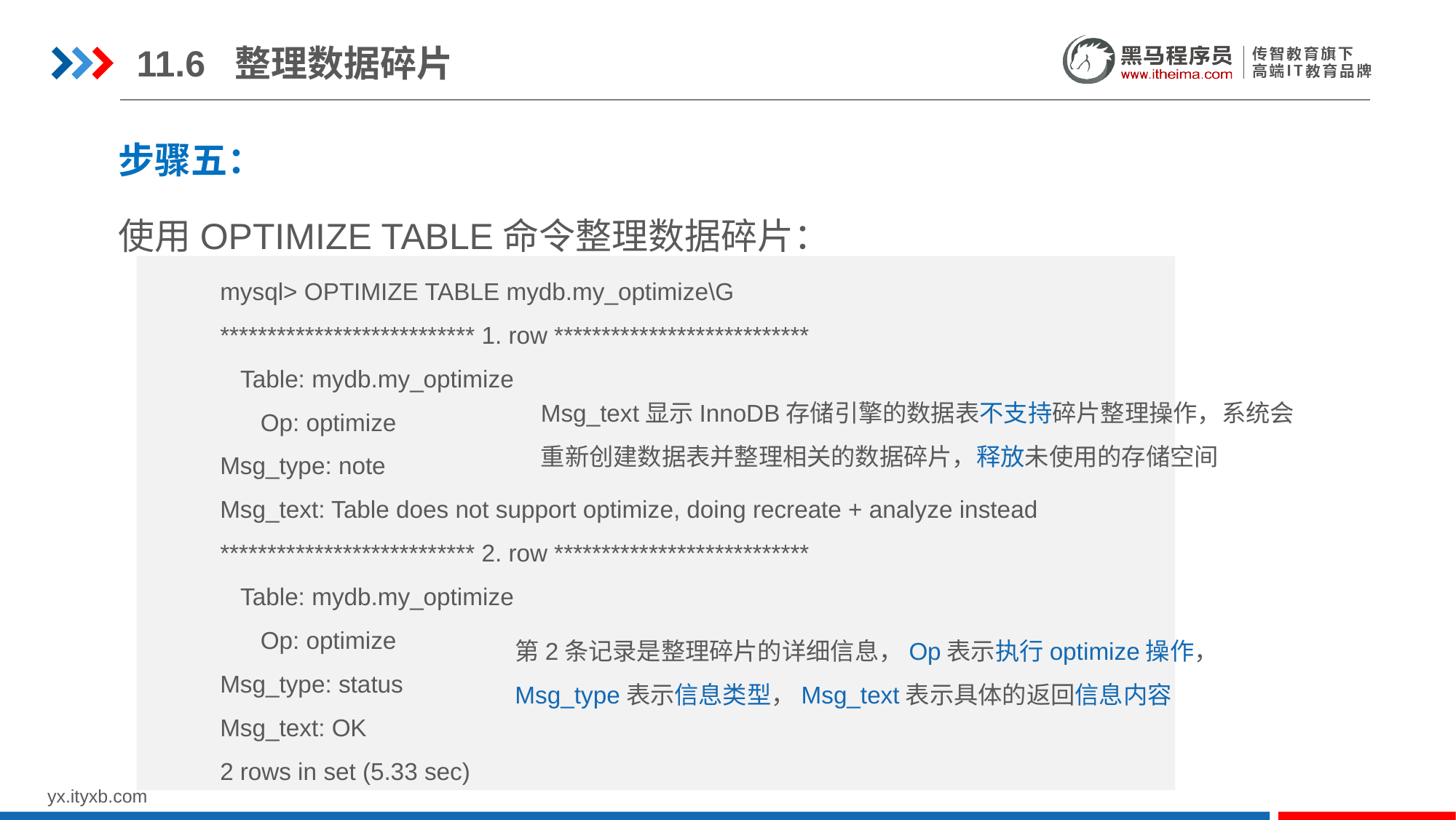

11.6  整理数据碎片
步骤五：
使用OPTIMIZE TABLE命令整理数据碎片：
mysql> OPTIMIZE TABLE mydb.my_optimize\G
*************************** 1. row ***************************
   Table: mydb.my_optimize
      Op: optimize
Msg_type: note
Msg_text: Table does not support optimize, doing recreate + analyze instead
*************************** 2. row ***************************
   Table: mydb.my_optimize
      Op: optimize
Msg_type: status
Msg_text: OK
2 rows in set (5.33 sec)
Msg_text显示InnoDB存储引擎的数据表不支持碎片整理操作，系统会重新创建数据表并整理相关的数据碎片，释放未使用的存储空间
第2条记录是整理碎片的详细信息，Op表示执行optimize操作，Msg_type表示信息类型，Msg_text表示具体的返回信息内容